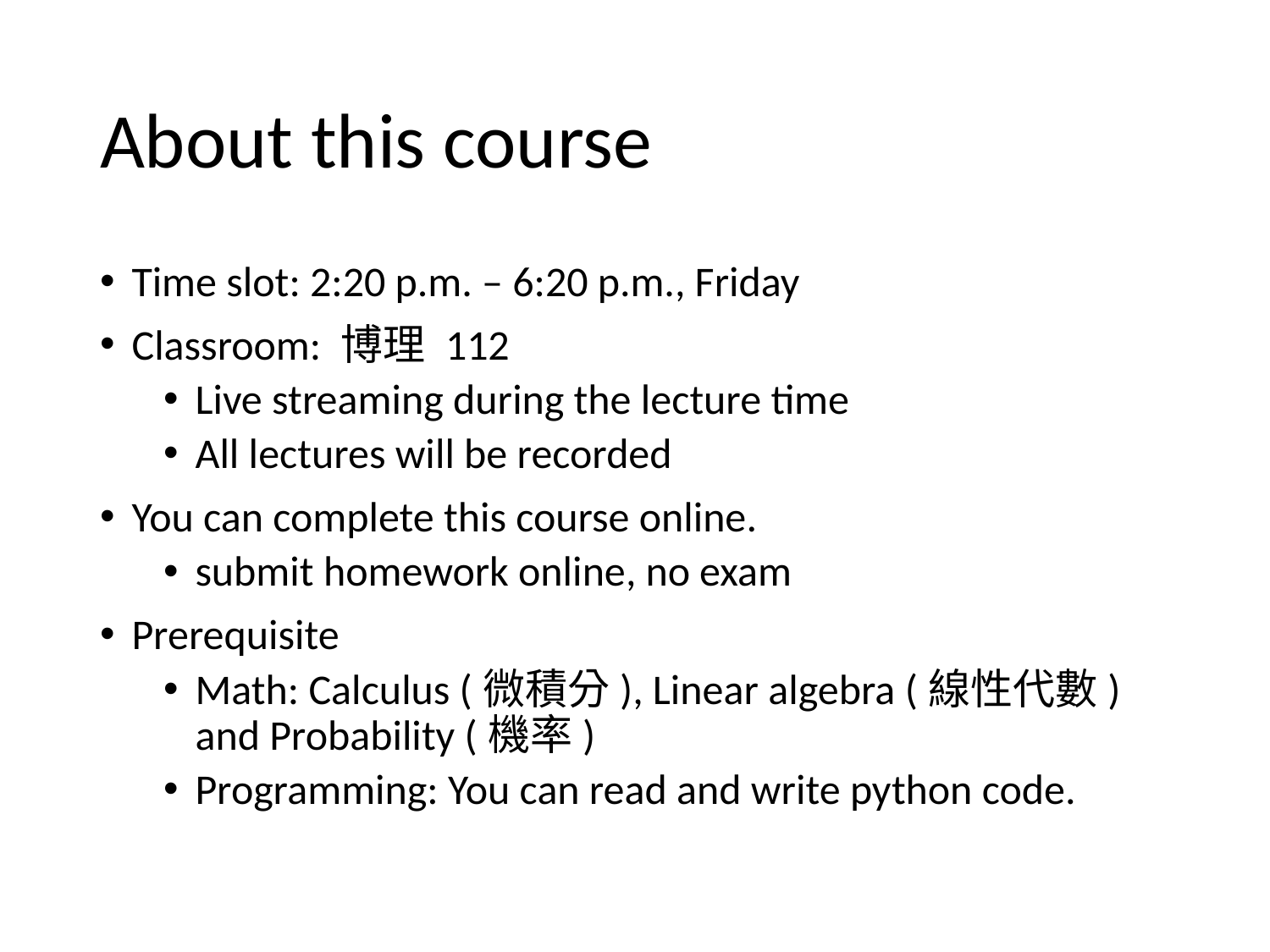

# About this course
Time slot: 2:20 p.m. – 6:20 p.m., Friday
Classroom: 博理 112
Live streaming during the lecture time
All lectures will be recorded
You can complete this course online.
submit homework online, no exam
Prerequisite
Math: Calculus (微積分), Linear algebra (線性代數) and Probability (機率)
Programming: You can read and write python code.